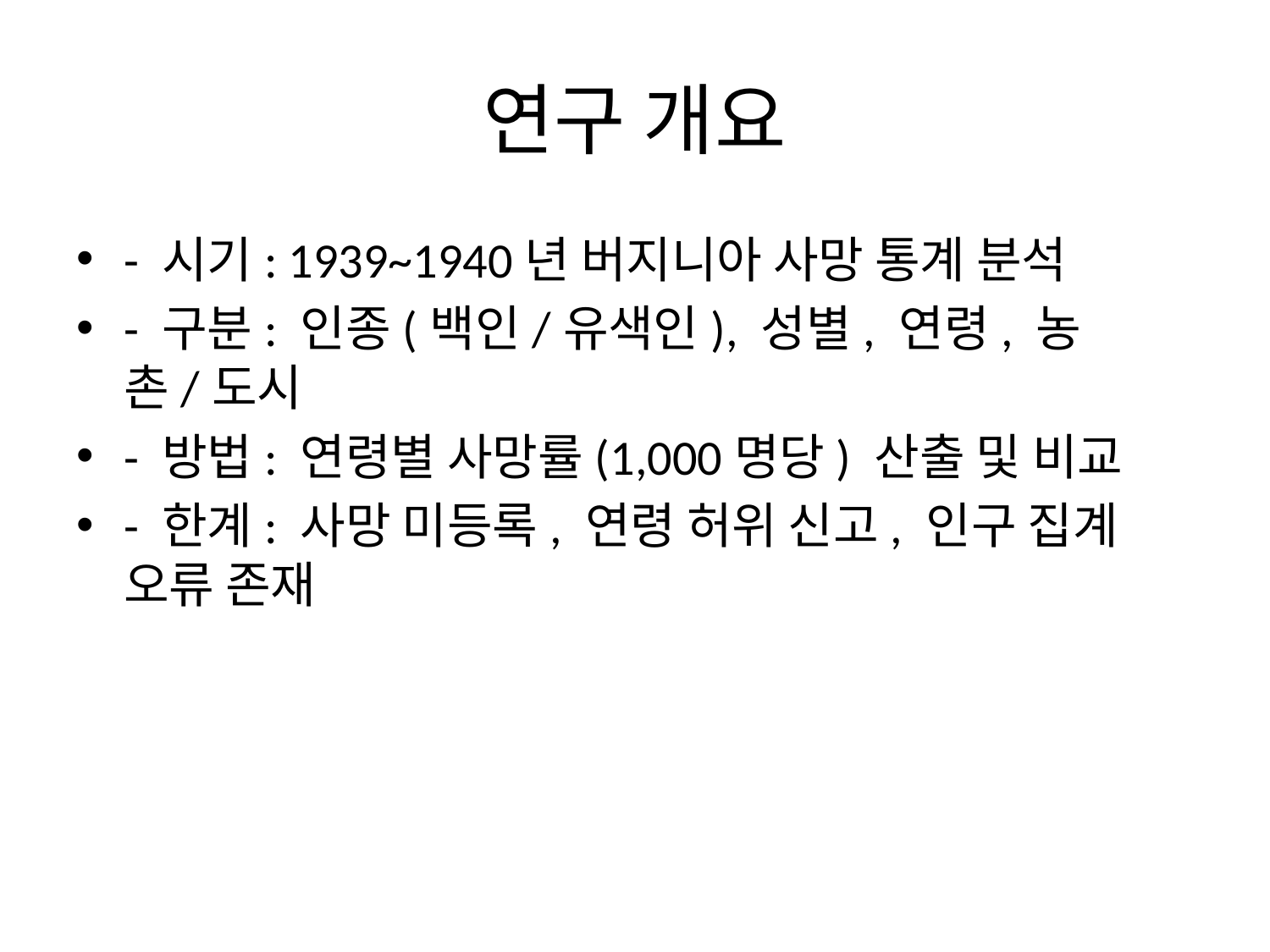

# 연구 개요
- 시기: 1939~1940년 버지니아 사망 통계 분석
- 구분: 인종(백인/유색인), 성별, 연령, 농촌/도시
- 방법: 연령별 사망률(1,000명당) 산출 및 비교
- 한계: 사망 미등록, 연령 허위 신고, 인구 집계 오류 존재